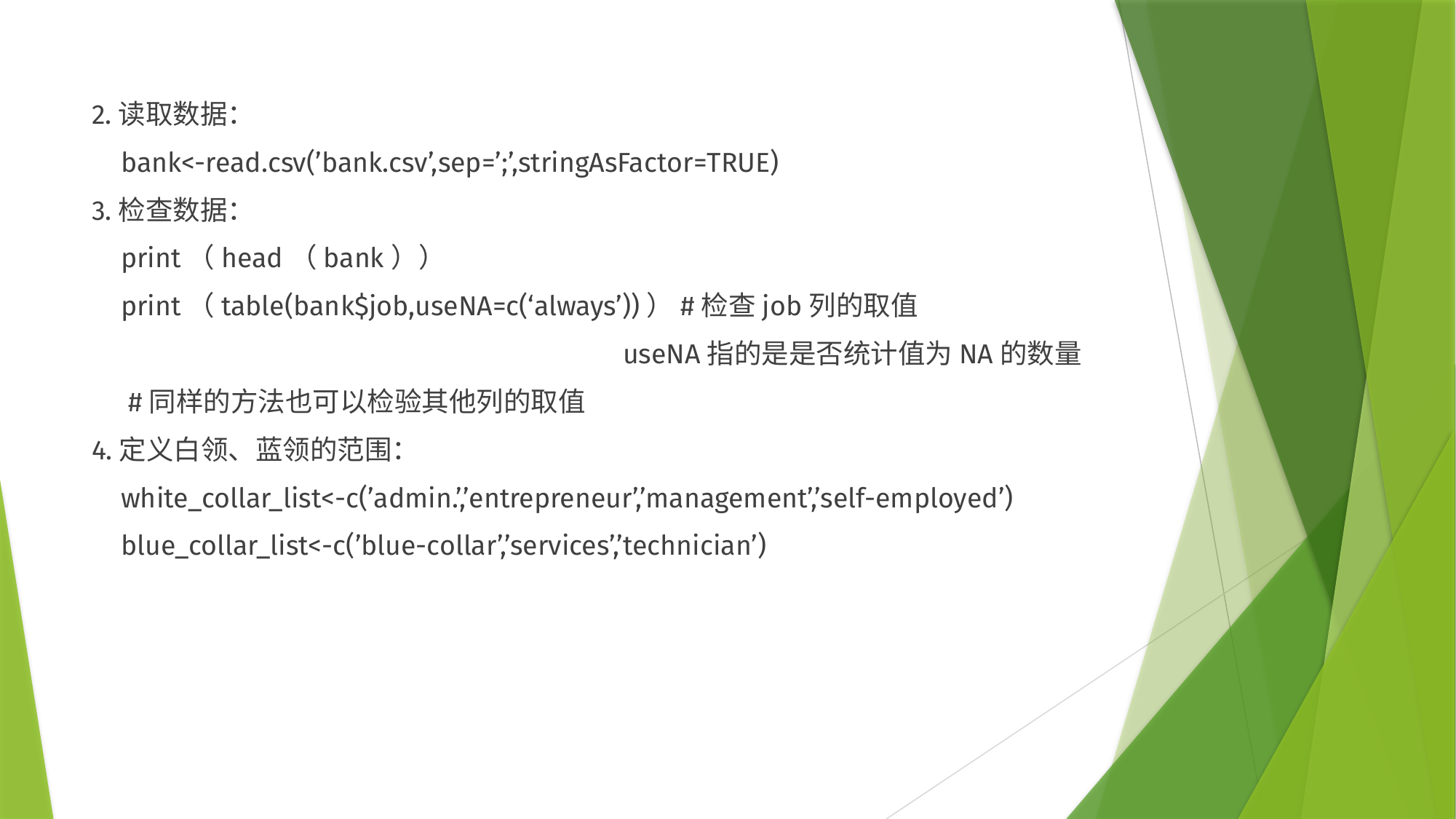

2.读取数据：
    bank<-read.csv(’bank.csv’,sep=’;’,stringAsFactor=TRUE)
3.检查数据：
    print（head（bank））
    print（table(bank$job,useNA=c(‘always’))）#检查job列的取值
                                                                         useNA指的是是否统计值为NA的数量
     #同样的方法也可以检验其他列的取值
4.定义白领、蓝领的范围：
    white_collar_list<-c(’admin.’,’entrepreneur’,’management’,’self-employed’)
    blue_collar_list<-c(’blue-collar’,’services’,’technician’)